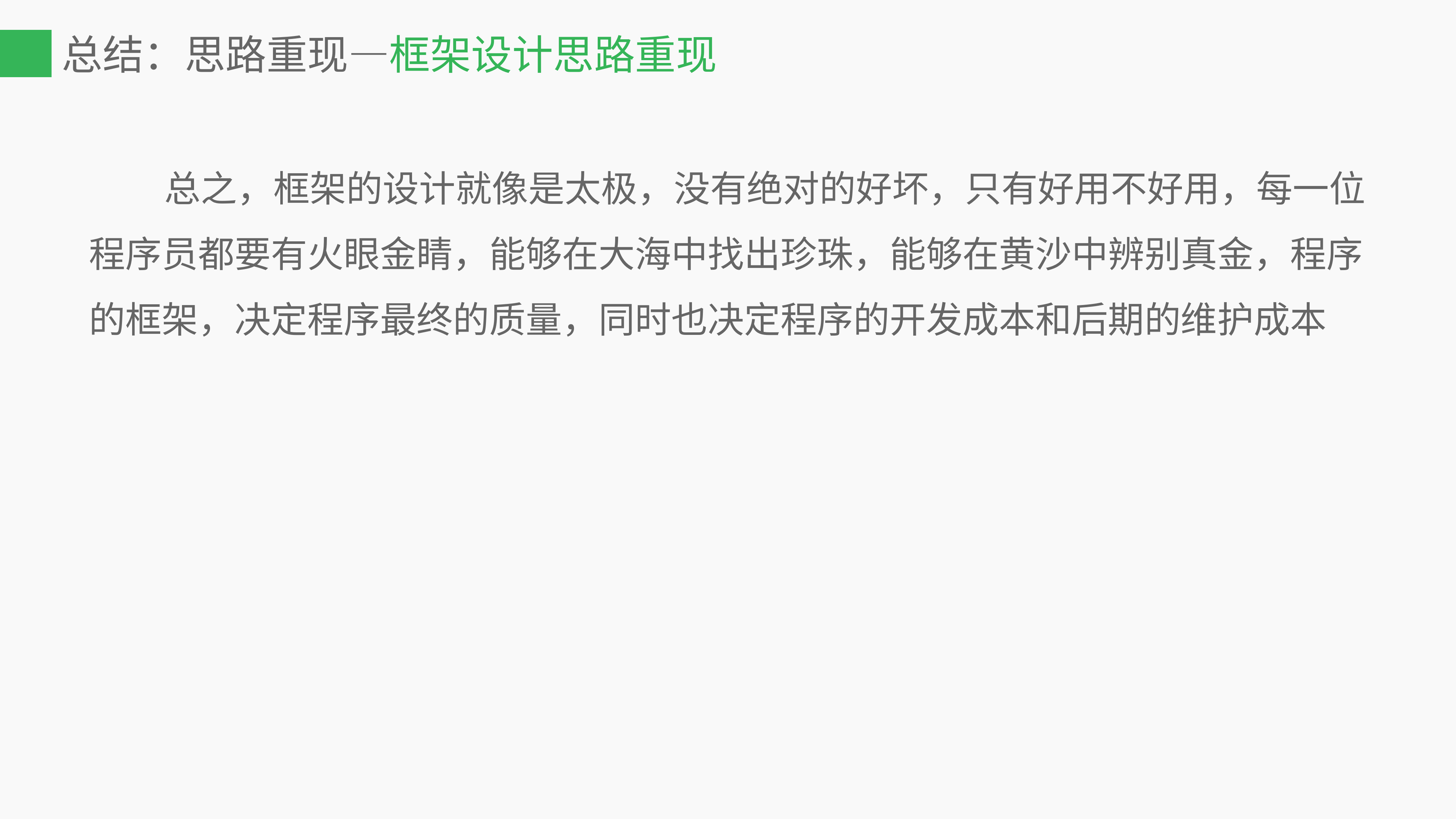

# 总结：思路重现—框架设计思路重现
总之，框架的设计就像是太极，没有绝对的好坏，只有好用不好用，每一位程序员都要有火眼金睛，能够在大海中找出珍珠，能够在黄沙中辨别真金，程序的框架，决定程序最终的质量，同时也决定程序的开发成本和后期的维护成本